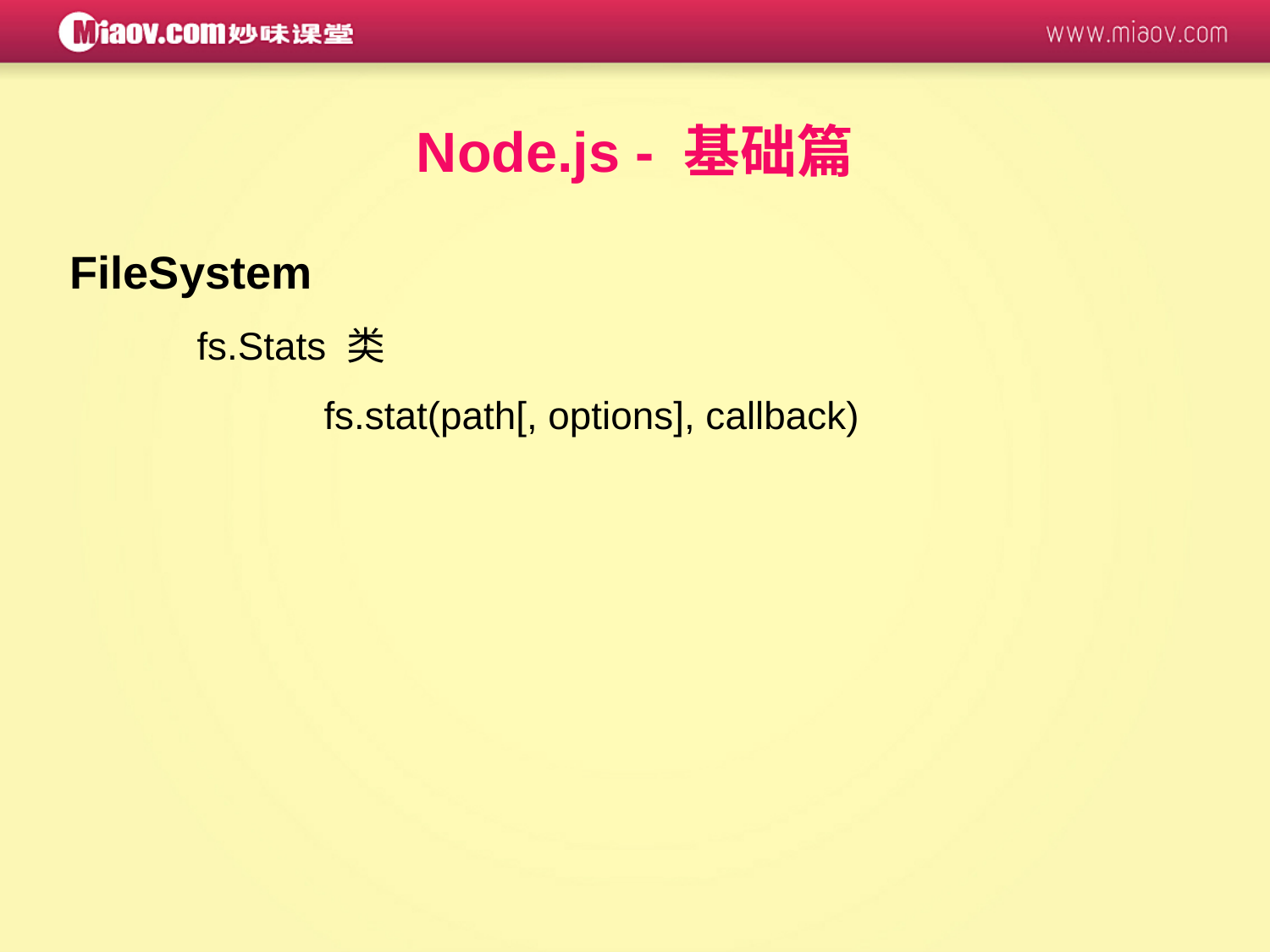

Node.js - 基础篇
FileSystem
	fs.Stats 类
		fs.stat(path[, options], callback)